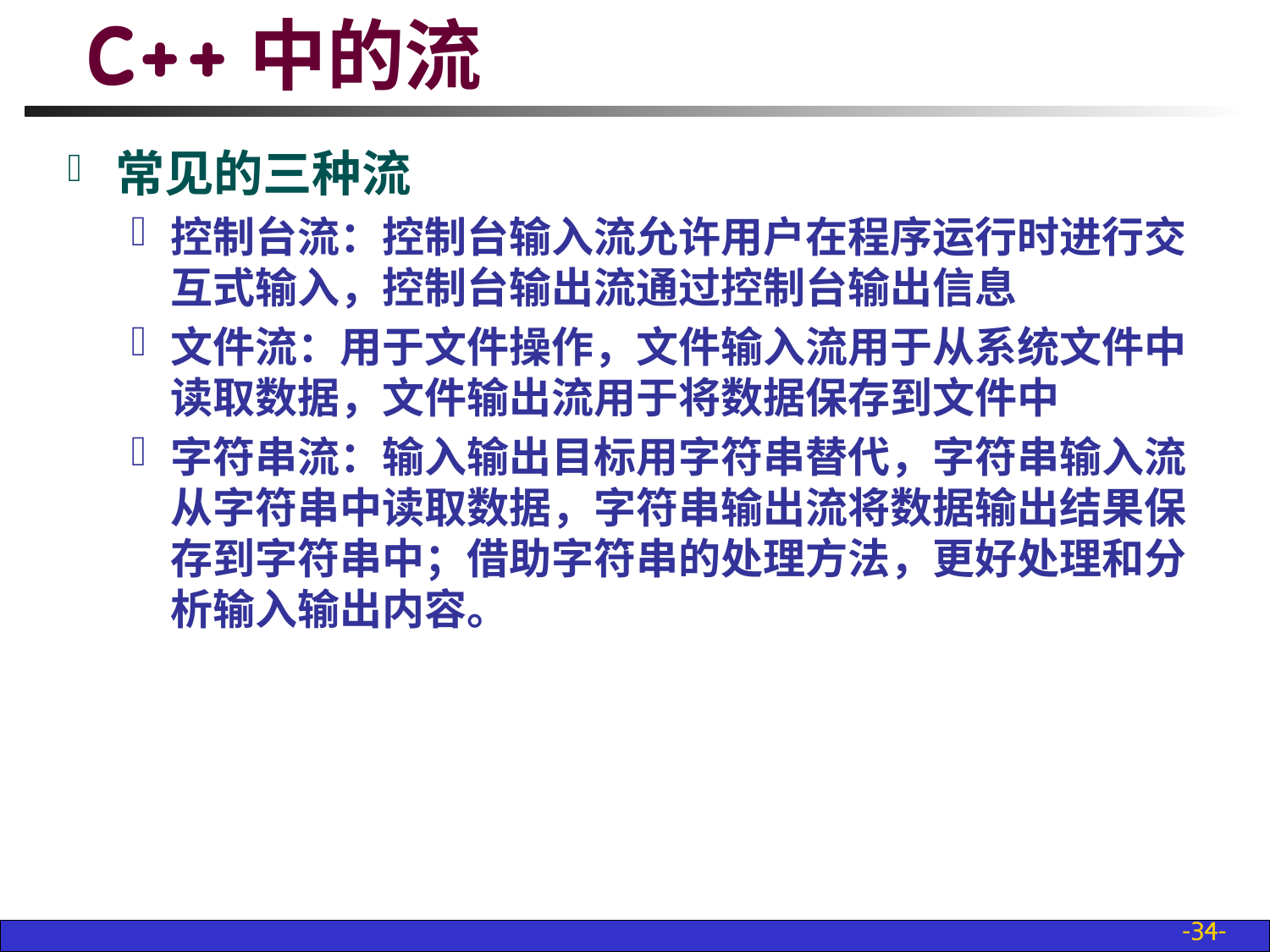

# C++中的流
常见的三种流
控制台流：控制台输入流允许用户在程序运行时进行交互式输入，控制台输出流通过控制台输出信息
文件流：用于文件操作，文件输入流用于从系统文件中读取数据，文件输出流用于将数据保存到文件中
字符串流：输入输出目标用字符串替代，字符串输入流从字符串中读取数据，字符串输出流将数据输出结果保存到字符串中；借助字符串的处理方法，更好处理和分析输入输出内容。
-34-